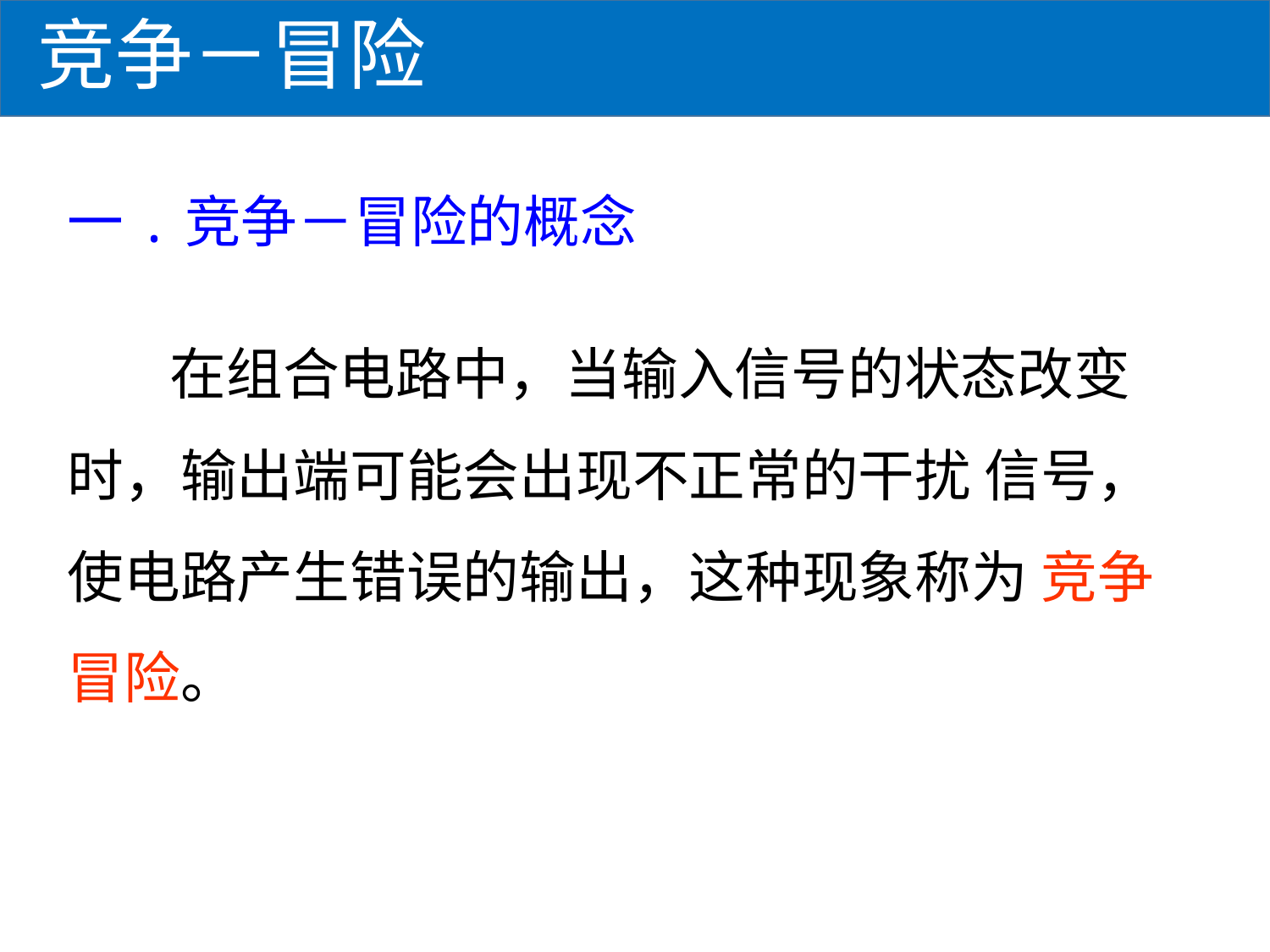

# 竞争－冒险
一.竞争－冒险的概念
       在组合电路中，当输入信号的状态改变时，输出端可能会出现不正常的干扰 信号，使电路产生错误的输出，这种现象称为 竞争冒险。